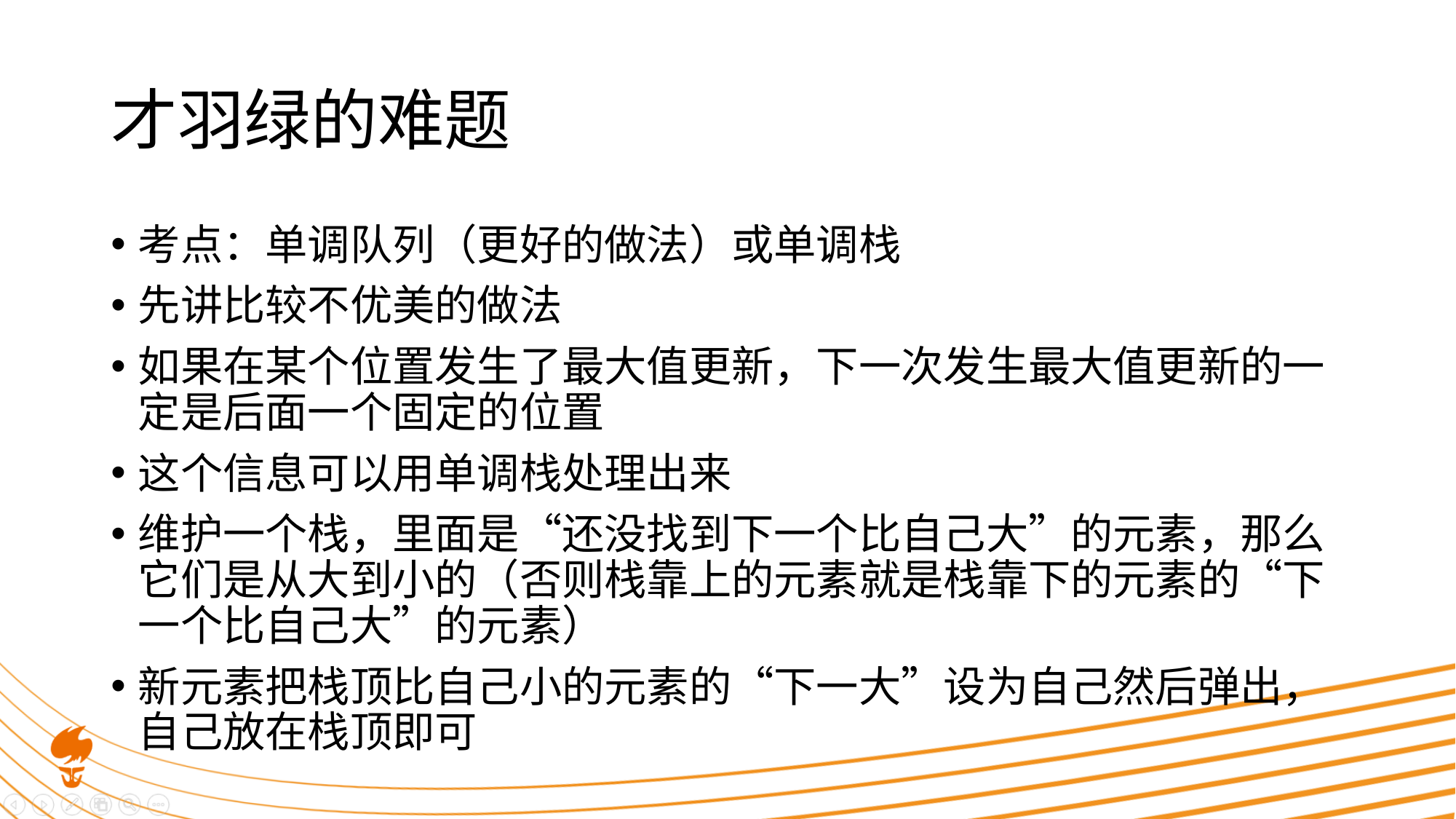

# 才羽绿的难题
考点：单调队列（更好的做法）或单调栈
先讲比较不优美的做法
如果在某个位置发生了最大值更新，下一次发生最大值更新的一定是后面一个固定的位置
这个信息可以用单调栈处理出来
维护一个栈，里面是“还没找到下一个比自己大”的元素，那么它们是从大到小的（否则栈靠上的元素就是栈靠下的元素的“下一个比自己大”的元素）
新元素把栈顶比自己小的元素的“下一大”设为自己然后弹出，自己放在栈顶即可